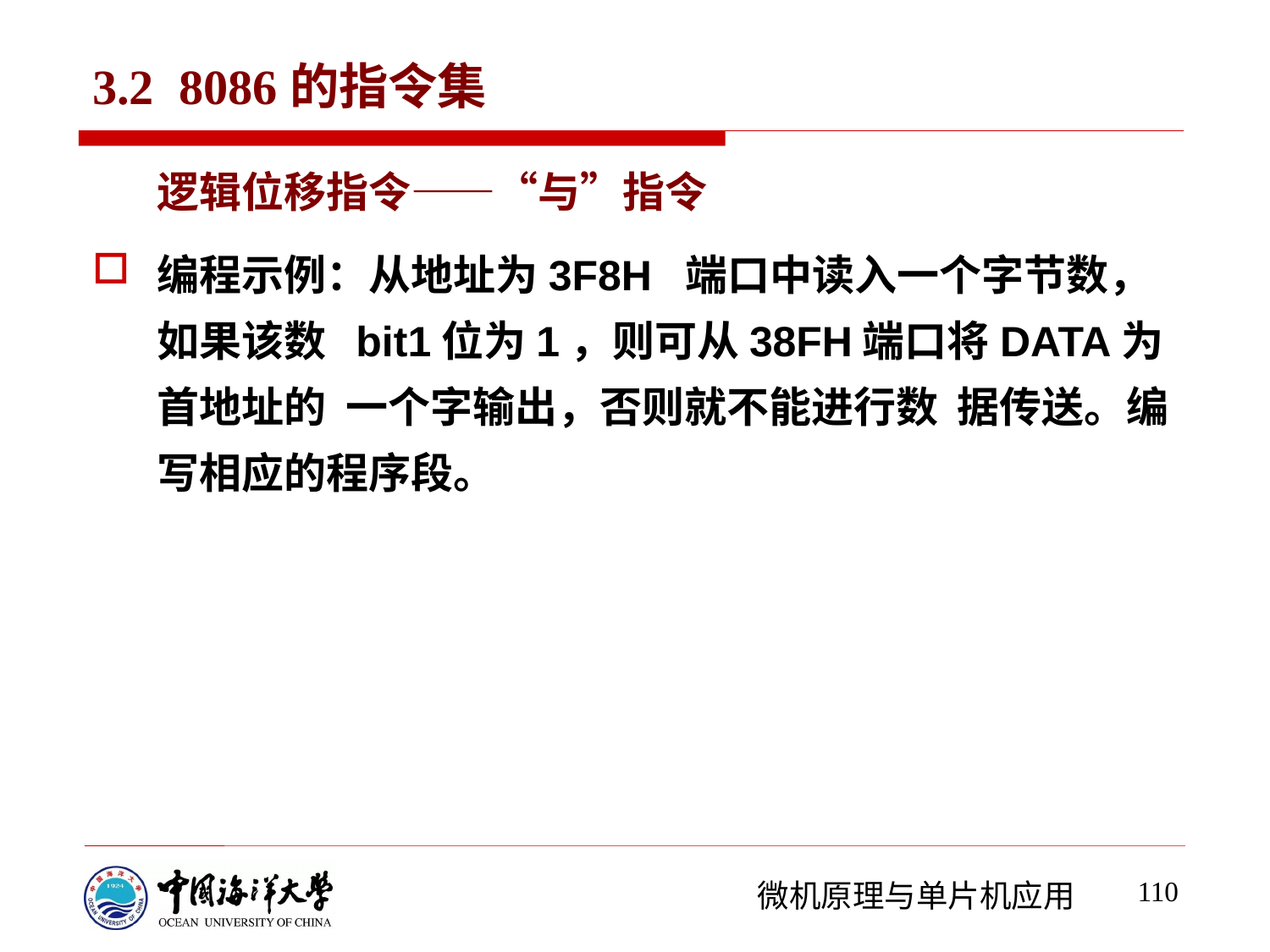

# 3.2  8086的指令集
逻辑位移指令——“与”指令
编程示例：从地址为3F8H  端口中读入一个字节数，如果该数  bit1位为1，则可从38FH端口将DATA为首地址的  一个字输出，否则就不能进行数  据传送。编写相应的程序段。

110